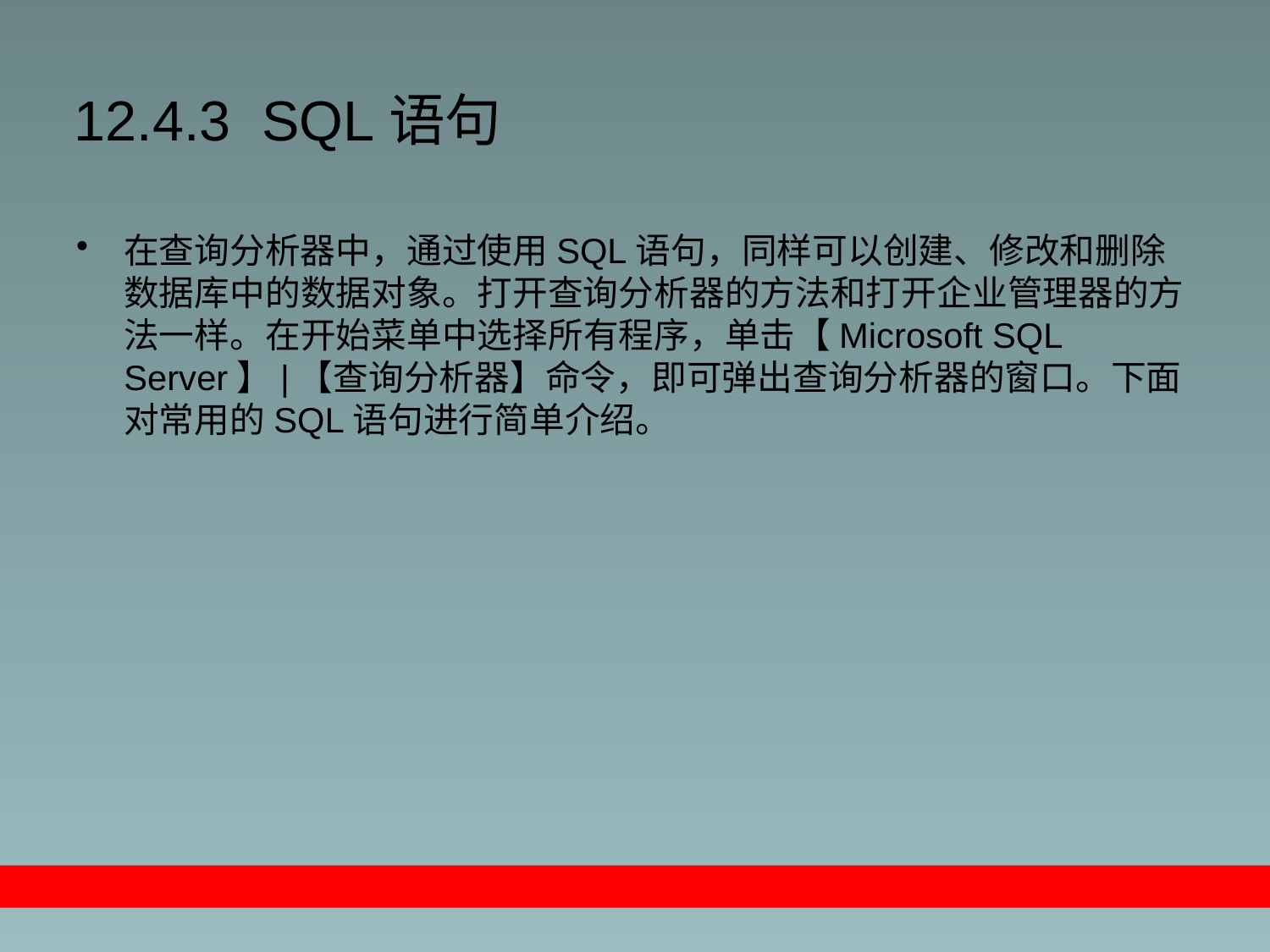

# 12.4.3  SQL语句
在查询分析器中，通过使用SQL语句，同样可以创建、修改和删除数据库中的数据对象。打开查询分析器的方法和打开企业管理器的方法一样。在开始菜单中选择所有程序，单击【Microsoft SQL Server】|【查询分析器】命令，即可弹出查询分析器的窗口。下面对常用的SQL语句进行简单介绍。